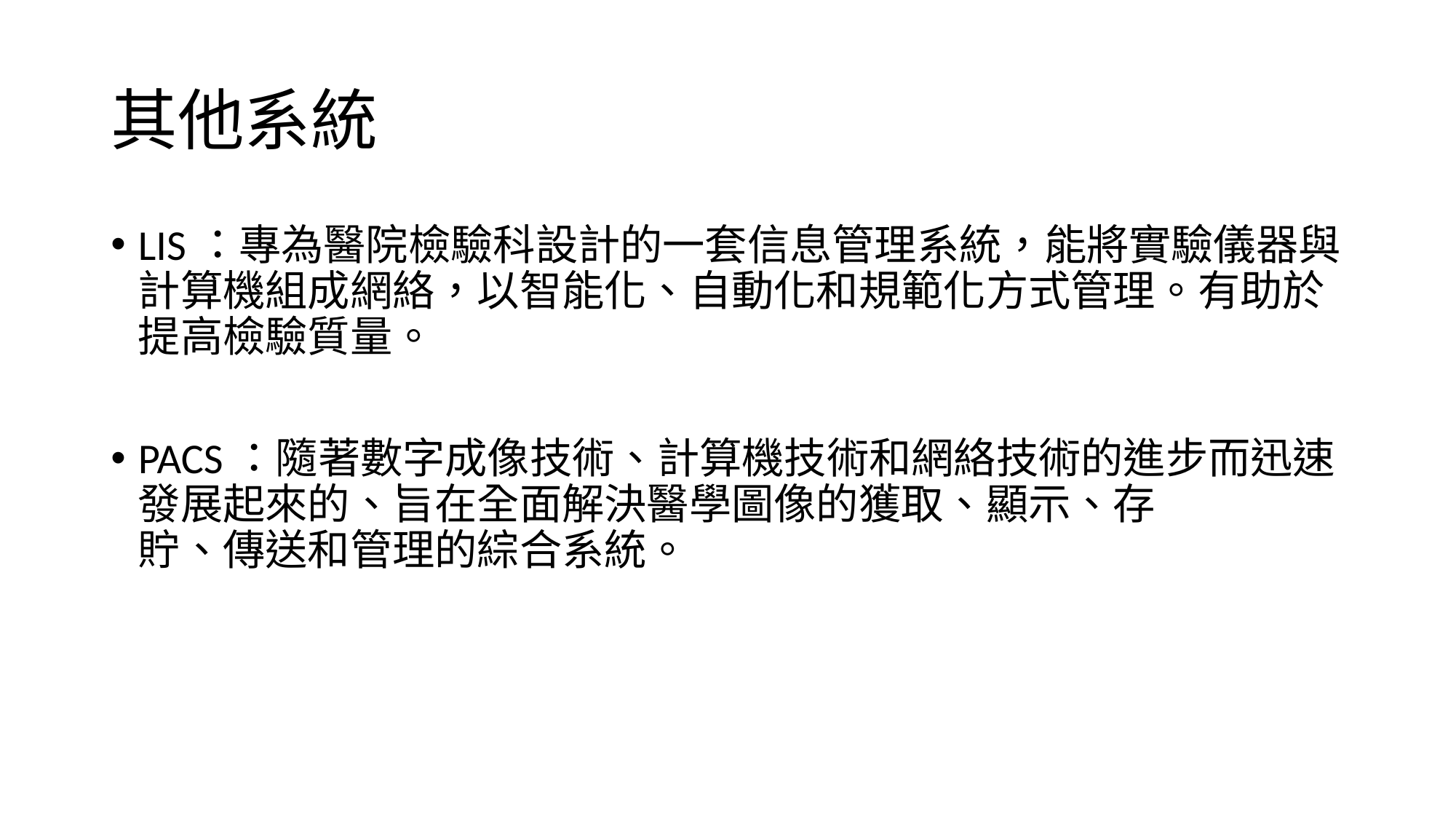

# 其他系統
LIS：專為醫院檢驗科設計的一套信息管理系統，能將實驗儀器與計算機組成網絡，以智能化、自動化和規範化方式管理。有助於提高檢驗質量。

PACS：隨著數字成像技術、計算機技術和網絡技術的進步而迅速發展起來的、旨在全面解決醫學圖像的獲取、顯示、存 
貯、傳送和管理的綜合系統。